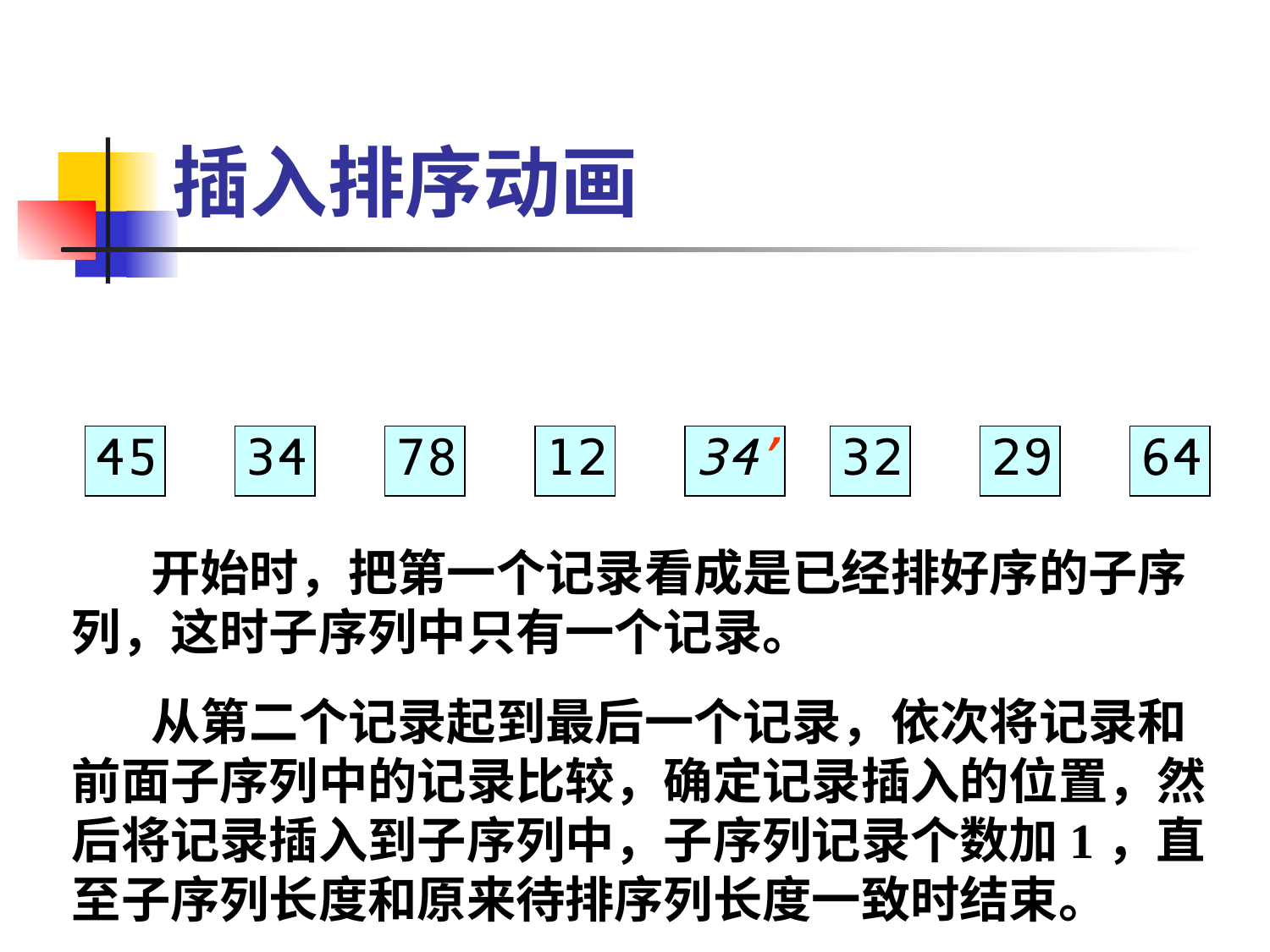

# 插入排序动画
45
34
78
12
34’
32
29
64
      开始时，把第一个记录看成是已经排好序的子序列，这时子序列中只有一个记录。
      从第二个记录起到最后一个记录，依次将记录和前面子序列中的记录比较，确定记录插入的位置，然后将记录插入到子序列中，子序列记录个数加1，直至子序列长度和原来待排序列长度一致时结束。
11